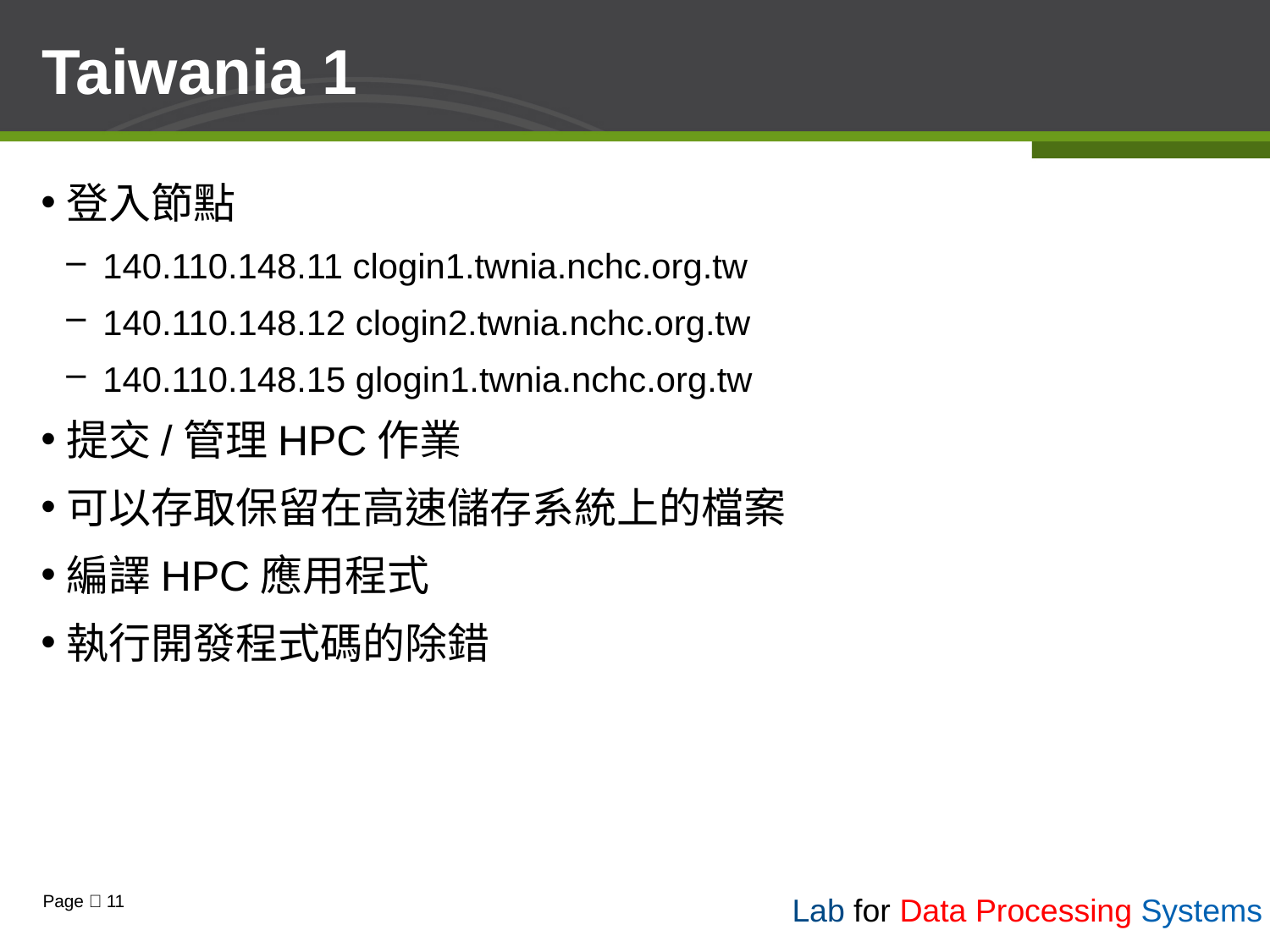

# Taiwania 1
登入節點
140.110.148.11 clogin1.twnia.nchc.org.tw
140.110.148.12 clogin2.twnia.nchc.org.tw
140.110.148.15 glogin1.twnia.nchc.org.tw
提交/管理HPC作業
可以存取保留在高速儲存系統上的檔案
編譯HPC應用程式
執行開發程式碼的除錯